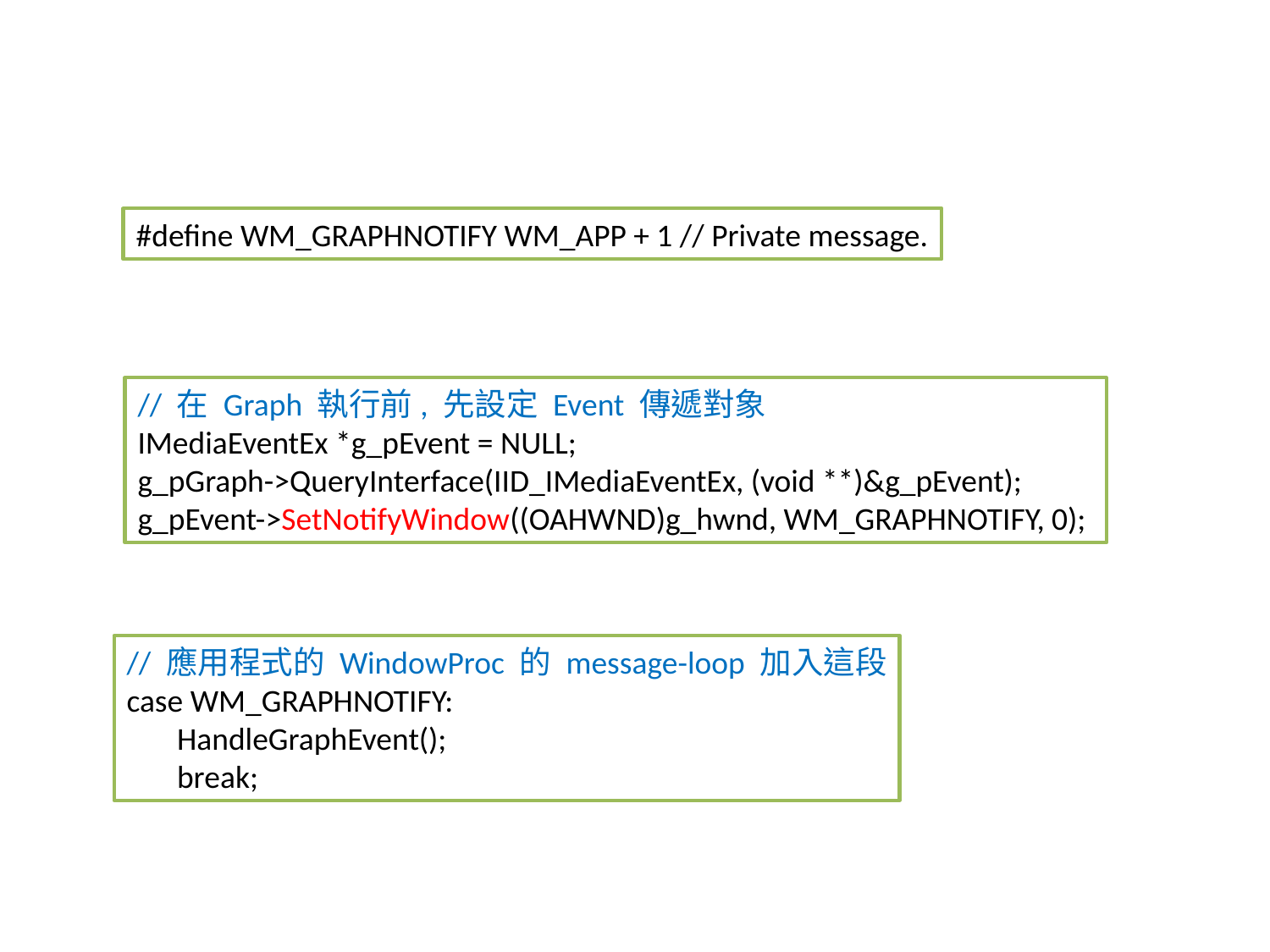

#define WM_GRAPHNOTIFY WM_APP + 1 // Private message.
// 在 Graph 執行前, 先設定 Event 傳遞對象
IMediaEventEx *g_pEvent = NULL;
g_pGraph->QueryInterface(IID_IMediaEventEx, (void **)&g_pEvent);
g_pEvent->SetNotifyWindow((OAHWND)g_hwnd, WM_GRAPHNOTIFY, 0);
// 應用程式的 WindowProc 的 message-loop 加入這段
case WM_GRAPHNOTIFY:
       HandleGraphEvent();
       break;